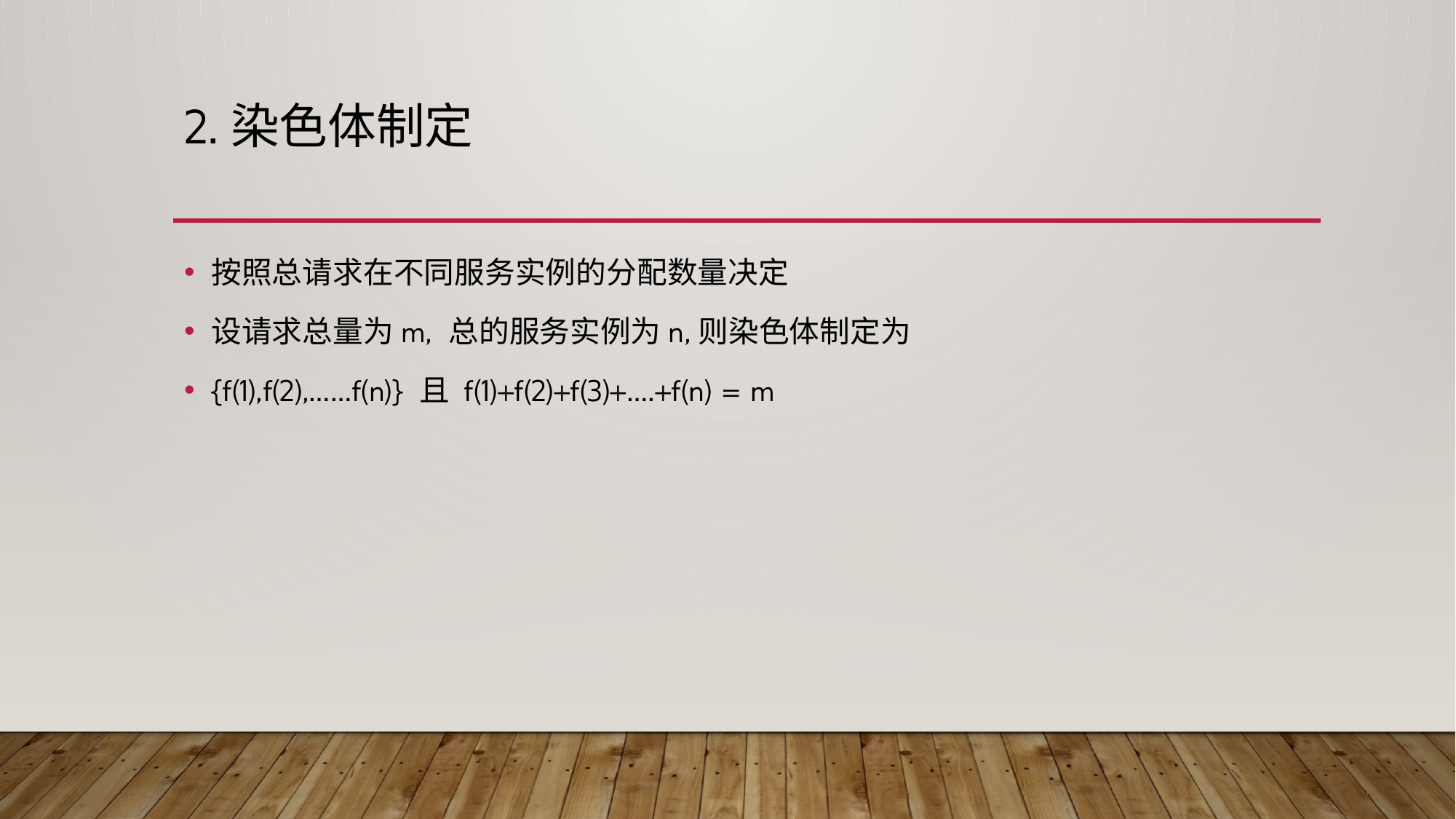

# 2.染色体制定
按照总请求在不同服务实例的分配数量决定
设请求总量为m, 总的服务实例为n,则染色体制定为
{f(1),f(2),……f(n)} 且 f(1)+f(2)+f(3)+….+f(n) = m